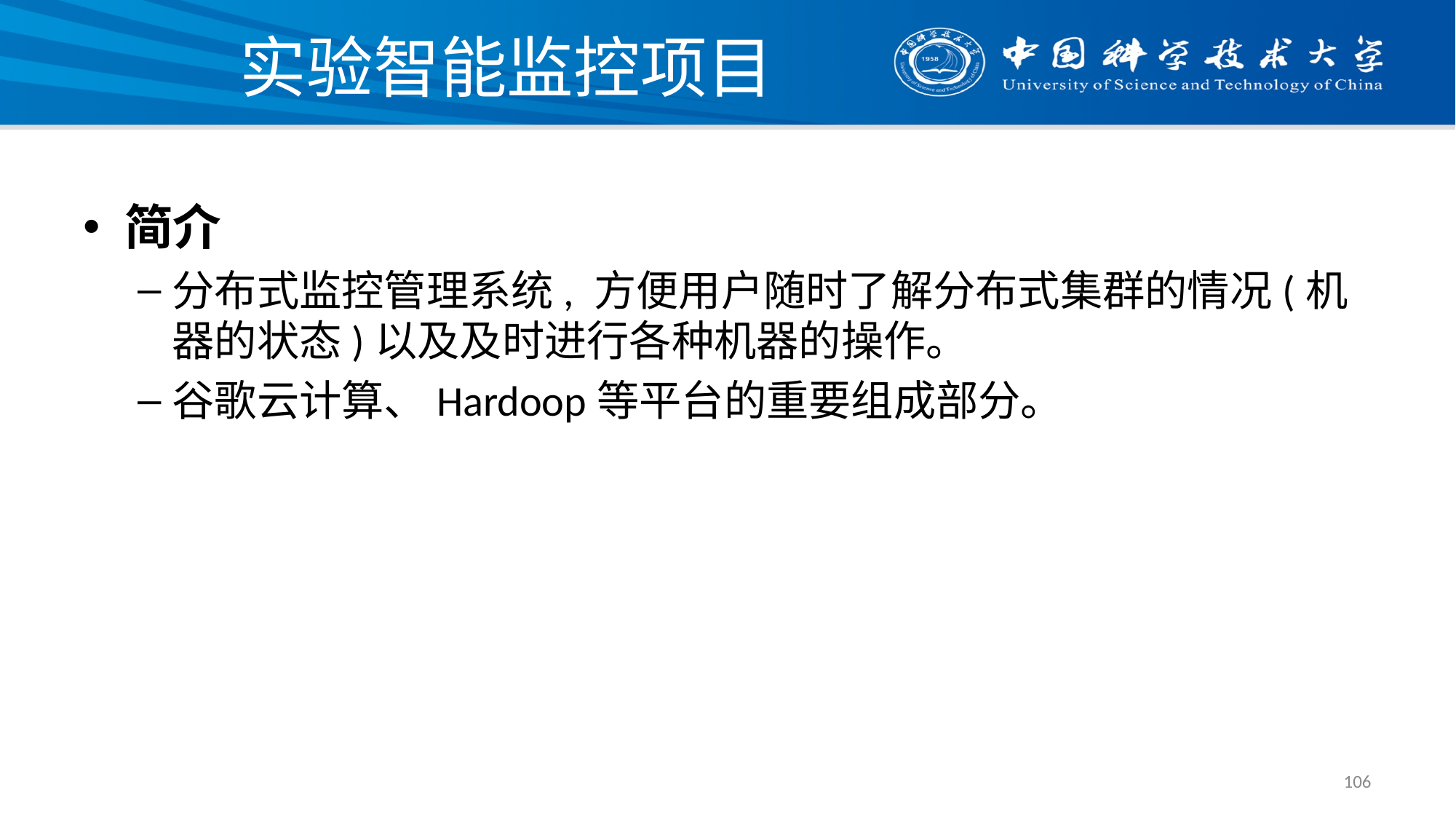

# 实验智能监控项目
简介
分布式监控管理系统, 方便用户随时了解分布式集群的情况(机器的状态)以及及时进行各种机器的操作。
谷歌云计算、Hardoop等平台的重要组成部分。
106